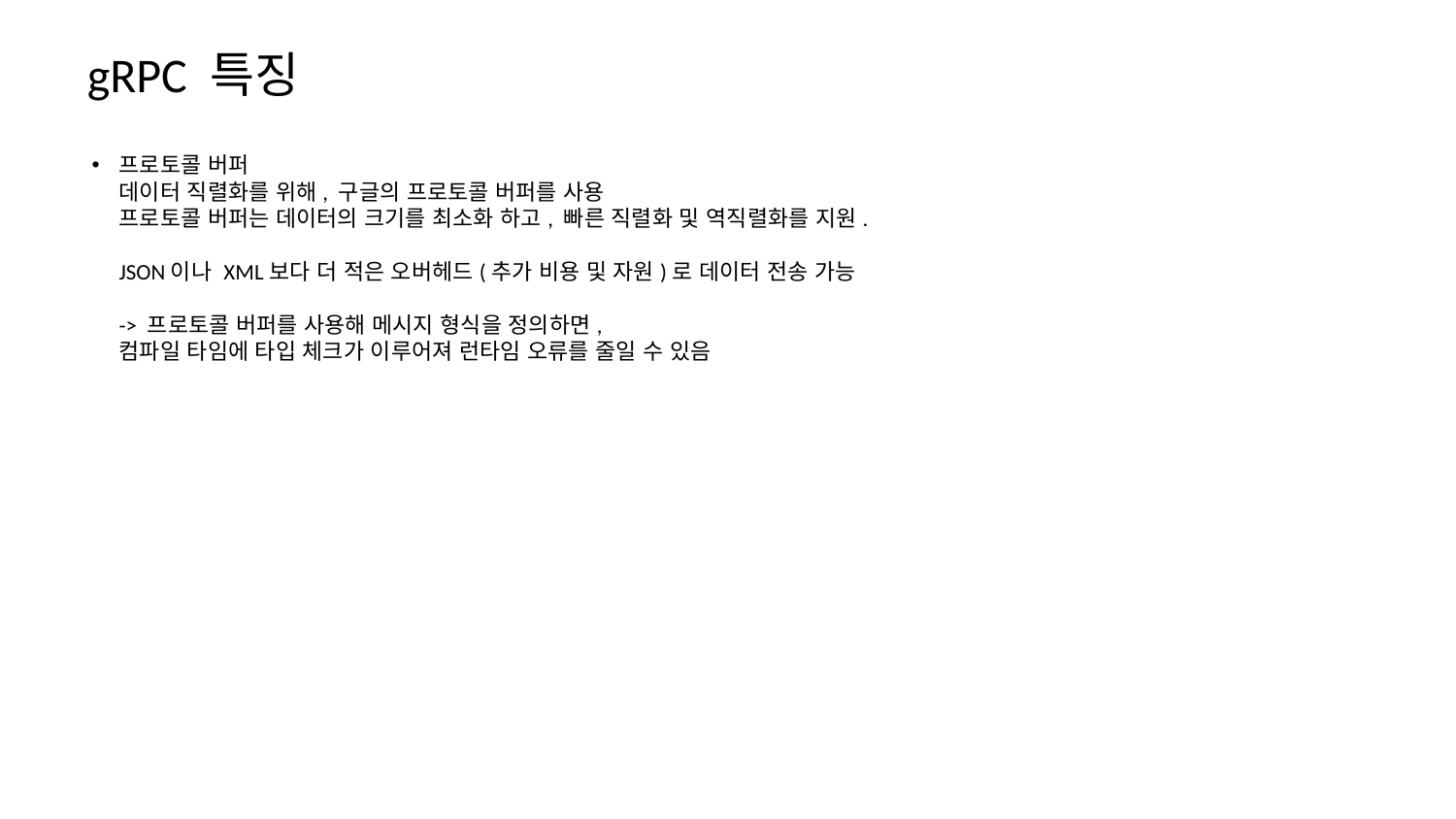

gRPC 특징
프로토콜 버퍼
데이터 직렬화를 위해, 구글의 프로토콜 버퍼를 사용
프로토콜 버퍼는 데이터의 크기를 최소화 하고, 빠른 직렬화 및 역직렬화를 지원.
JSON이나 XML보다 더 적은 오버헤드(추가 비용 및 자원)로 데이터 전송 가능
-> 프로토콜 버퍼를 사용해 메시지 형식을 정의하면,
컴파일 타임에 타입 체크가 이루어져 런타임 오류를 줄일 수 있음